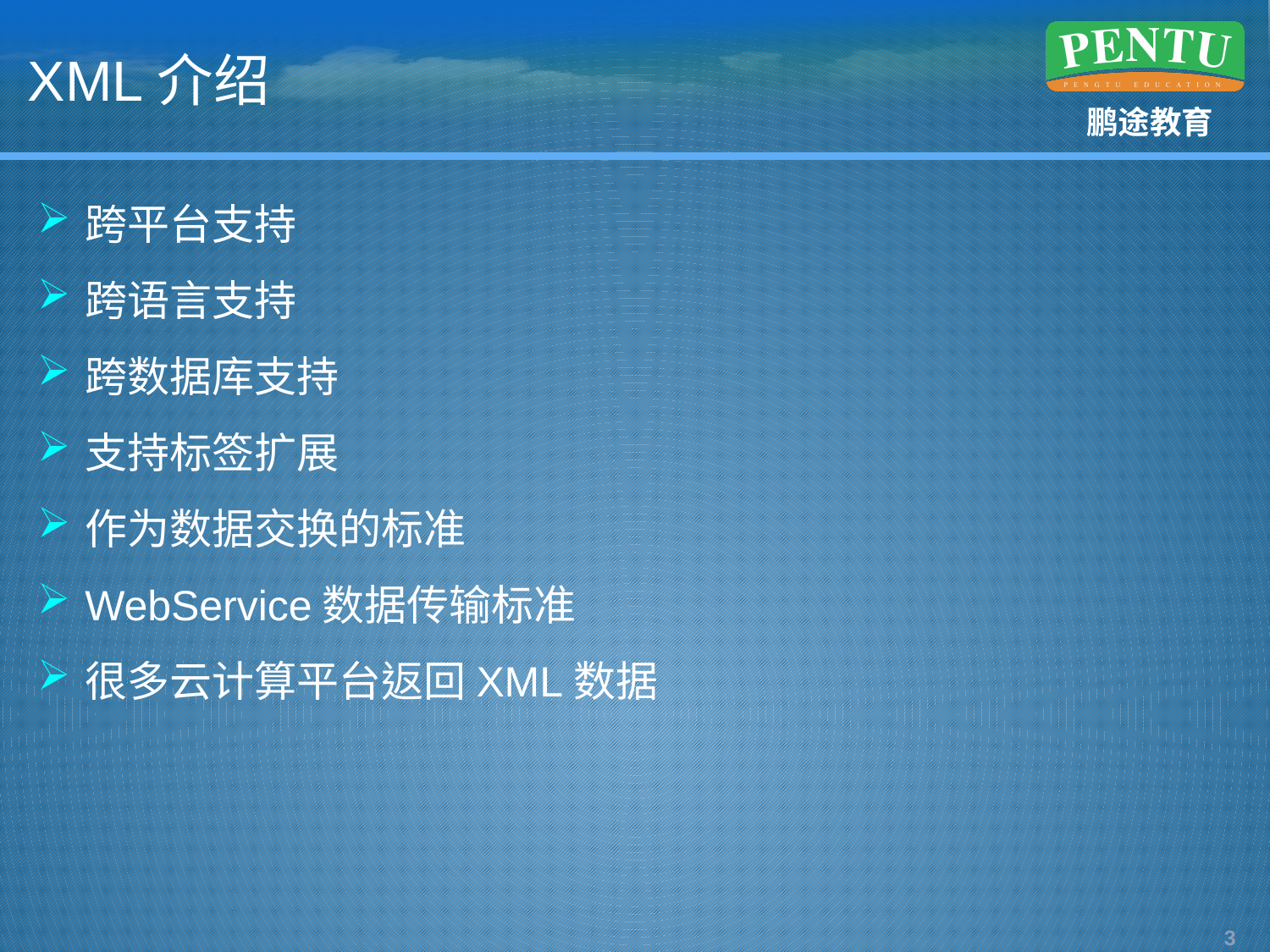

# XML介绍
跨平台支持
跨语言支持
跨数据库支持
支持标签扩展
作为数据交换的标准
WebService数据传输标准
很多云计算平台返回XML数据
3